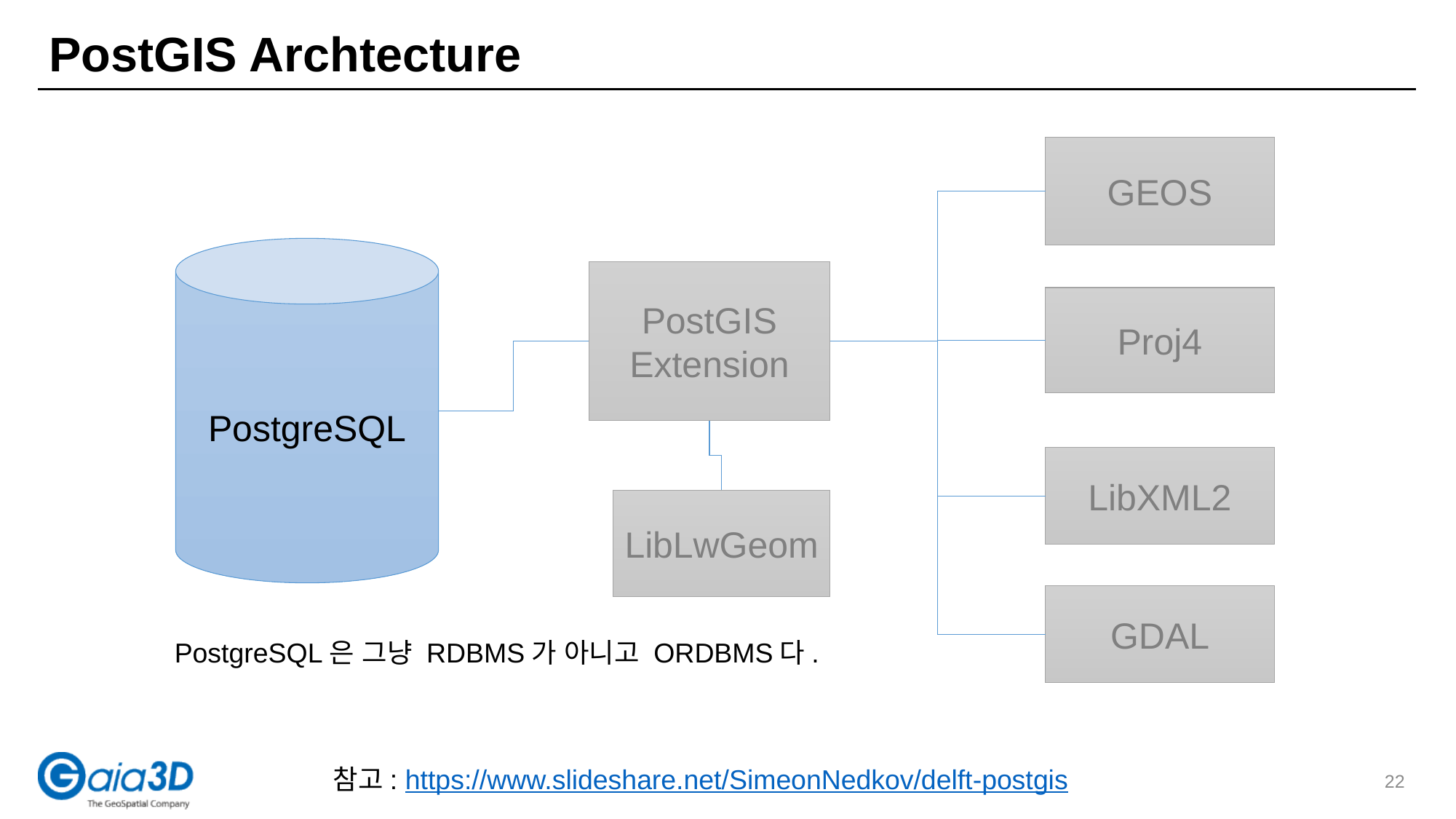

# PostGIS Archtecture

GEOS
PostgreSQL
PostGIS
Extension
Proj4
LibXML2
LibLwGeom
GDAL
PostgreSQL은 그냥 RDBMS가 아니고 ORDBMS다.
참고: https://www.slideshare.net/SimeonNedkov/delft-postgis
22